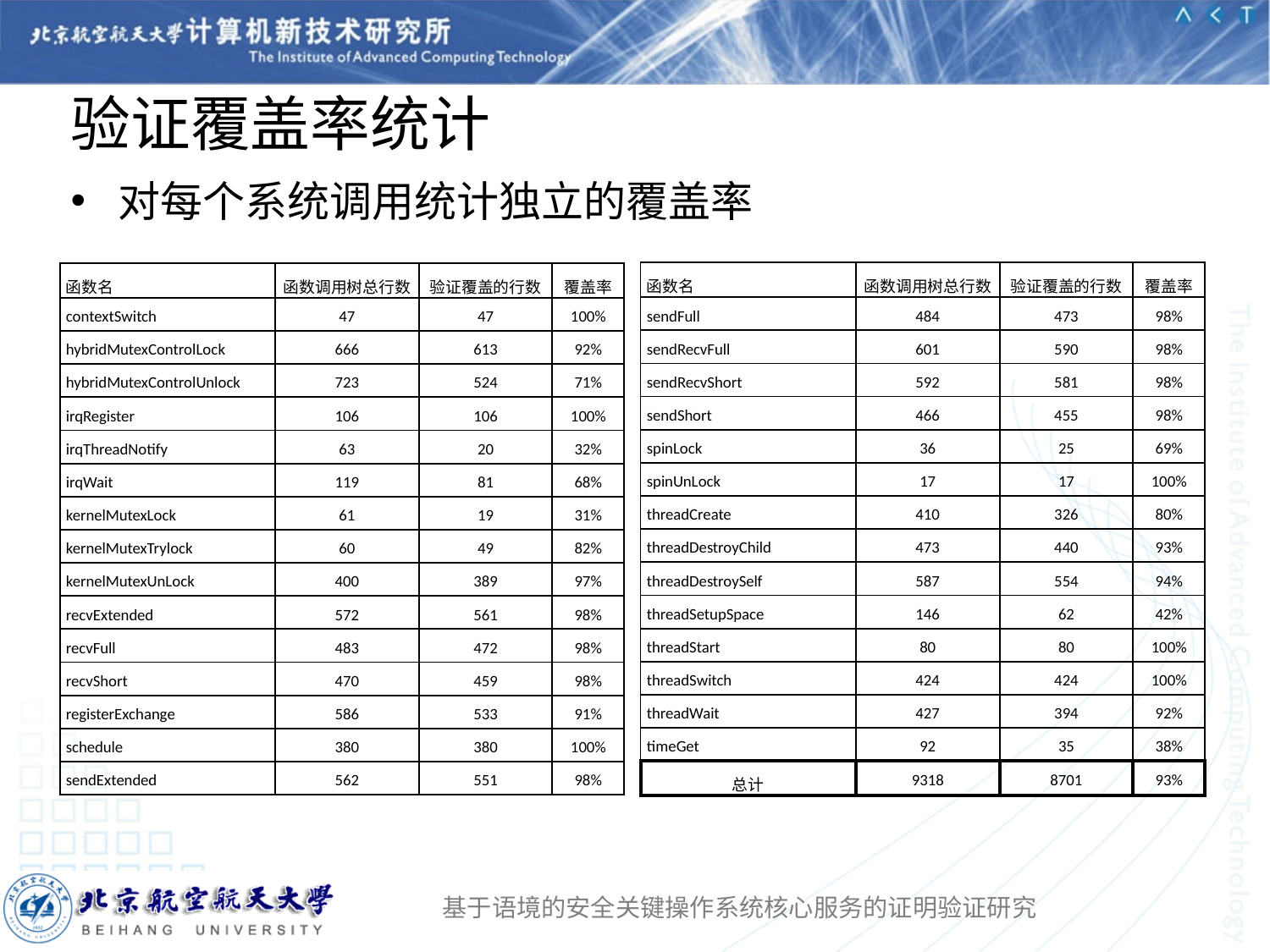

# 验证覆盖率统计
对每个系统调用统计独立的覆盖率
| 函数名 | 函数调用树总行数 | 验证覆盖的行数 | 覆盖率 |
| --- | --- | --- | --- |
| sendFull | 484 | 473 | 98% |
| sendRecvFull | 601 | 590 | 98% |
| sendRecvShort | 592 | 581 | 98% |
| sendShort | 466 | 455 | 98% |
| spinLock | 36 | 25 | 69% |
| spinUnLock | 17 | 17 | 100% |
| threadCreate | 410 | 326 | 80% |
| threadDestroyChild | 473 | 440 | 93% |
| threadDestroySelf | 587 | 554 | 94% |
| threadSetupSpace | 146 | 62 | 42% |
| threadStart | 80 | 80 | 100% |
| threadSwitch | 424 | 424 | 100% |
| threadWait | 427 | 394 | 92% |
| timeGet | 92 | 35 | 38% |
| 总计 | 9318 | 8701 | 93% |
| 函数名 | 函数调用树总行数 | 验证覆盖的行数 | 覆盖率 |
| --- | --- | --- | --- |
| contextSwitch | 47 | 47 | 100% |
| hybridMutexControlLock | 666 | 613 | 92% |
| hybridMutexControlUnlock | 723 | 524 | 71% |
| irqRegister | 106 | 106 | 100% |
| irqThreadNotify | 63 | 20 | 32% |
| irqWait | 119 | 81 | 68% |
| kernelMutexLock | 61 | 19 | 31% |
| kernelMutexTrylock | 60 | 49 | 82% |
| kernelMutexUnLock | 400 | 389 | 97% |
| recvExtended | 572 | 561 | 98% |
| recvFull | 483 | 472 | 98% |
| recvShort | 470 | 459 | 98% |
| registerExchange | 586 | 533 | 91% |
| schedule | 380 | 380 | 100% |
| sendExtended | 562 | 551 | 98% |